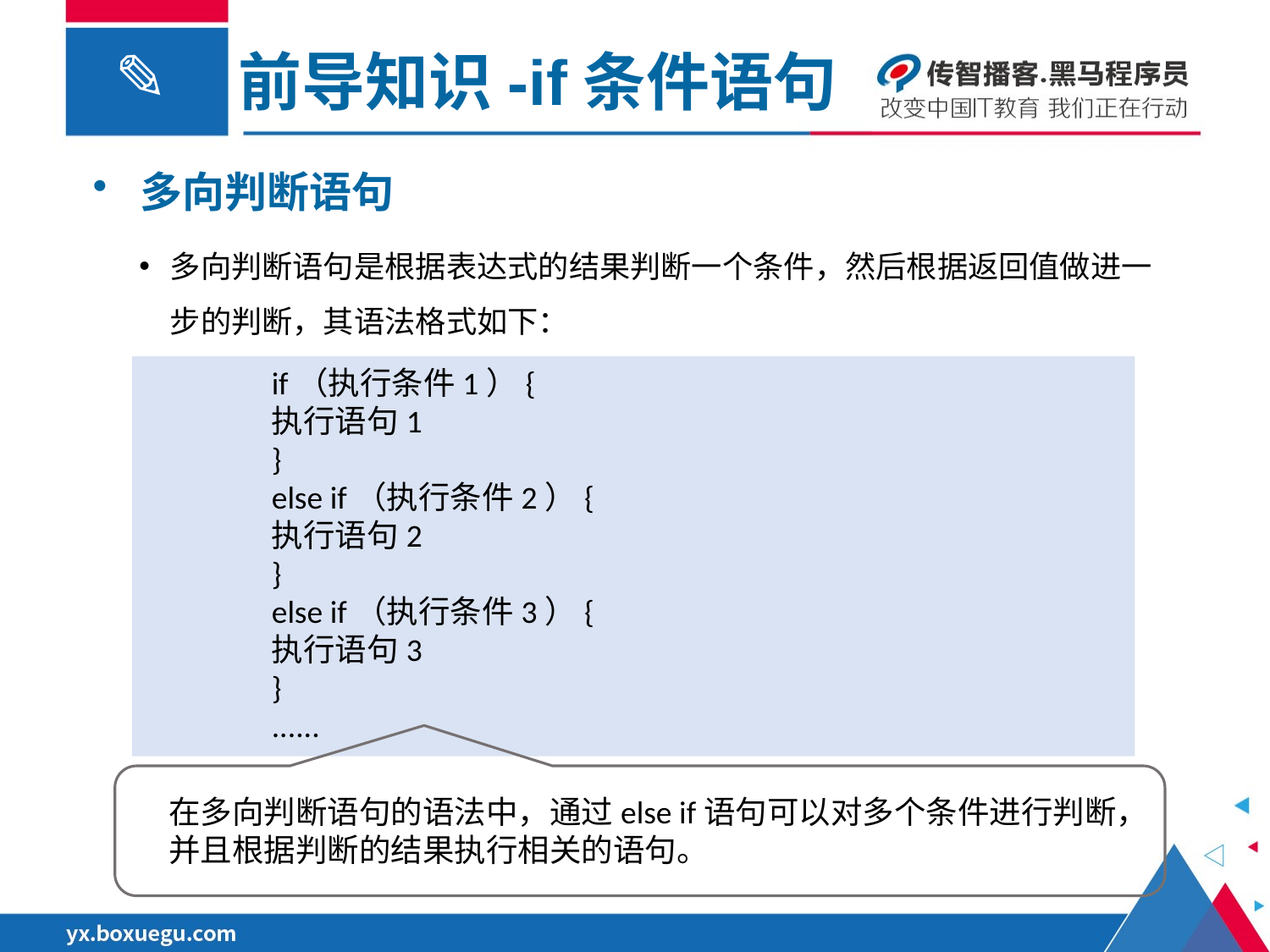

前导知识-if条件语句
多向判断语句
多向判断语句是根据表达式的结果判断一个条件，然后根据返回值做进一步的判断，其语法格式如下：

if（执行条件1）{
执行语句1
}
else if（执行条件2）{
执行语句2
}
else if（执行条件3）{
执行语句3
}
......

在多向判断语句的语法中，通过else if语句可以对多个条件进行判断，并且根据判断的结果执行相关的语句。